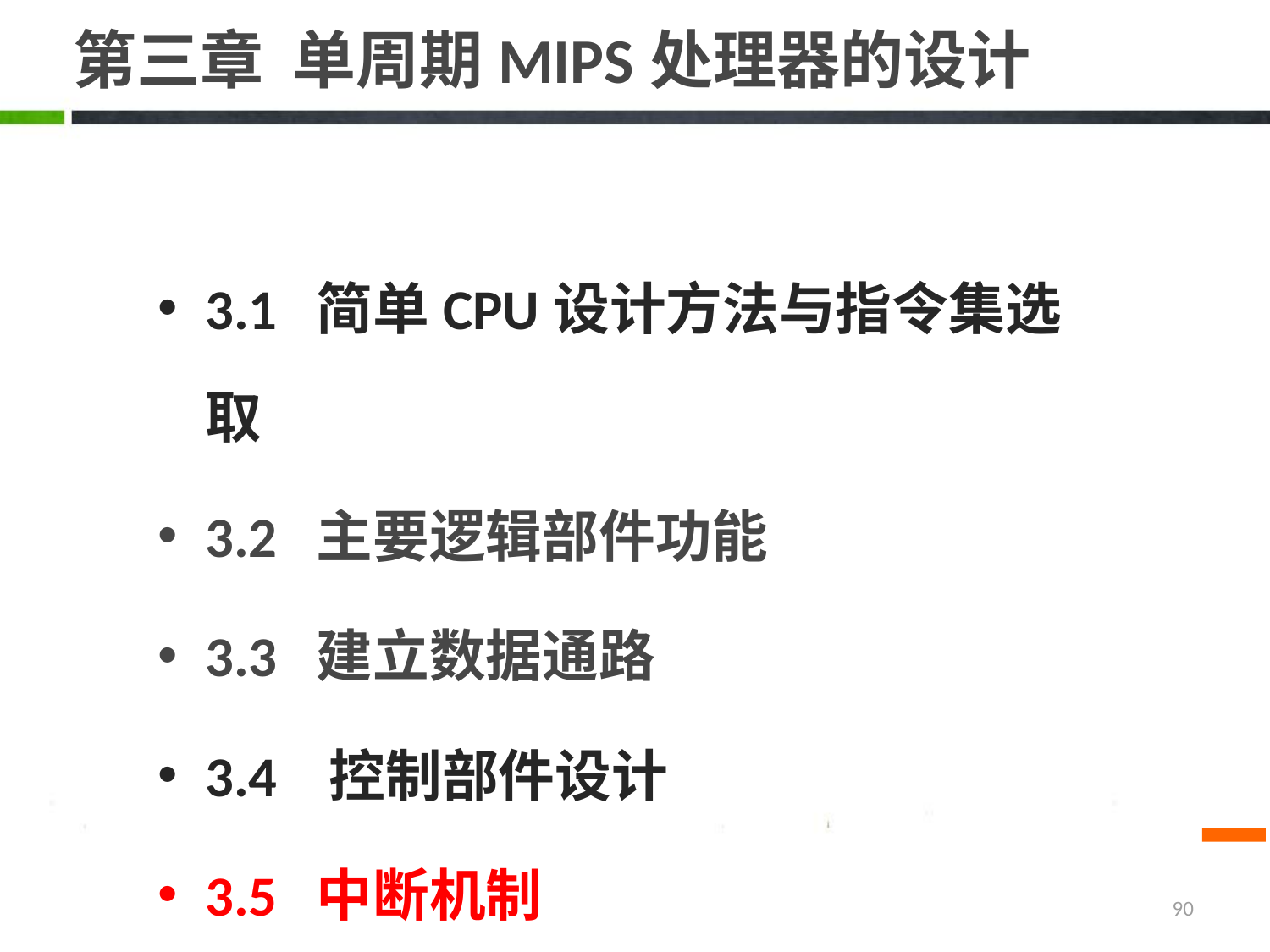

# 第三章  单周期MIPS处理器的设计
3.1  简单CPU设计方法与指令集选取
3.2  主要逻辑部件功能
3.3  建立数据通路
3.4   控制部件设计
3.5  中断机制
90